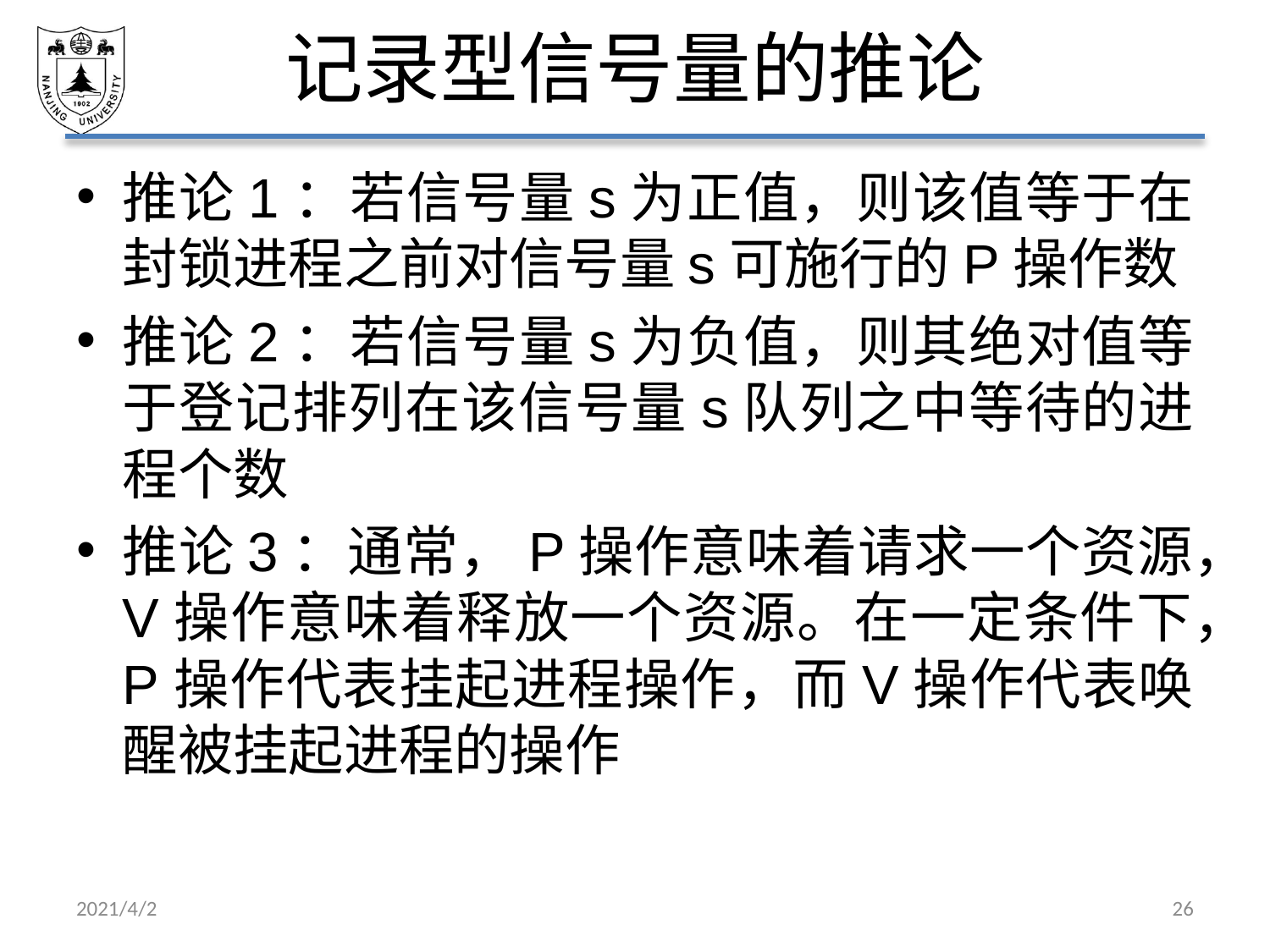

# 记录型信号量的推论
推论1：若信号量s为正值，则该值等于在封锁进程之前对信号量s可施行的P操作数
推论2：若信号量s为负值，则其绝对值等于登记排列在该信号量s队列之中等待的进程个数
推论3：通常，P操作意味着请求一个资源，V操作意味着释放一个资源。在一定条件下，P操作代表挂起进程操作，而V操作代表唤醒被挂起进程的操作

2021/4/2
26